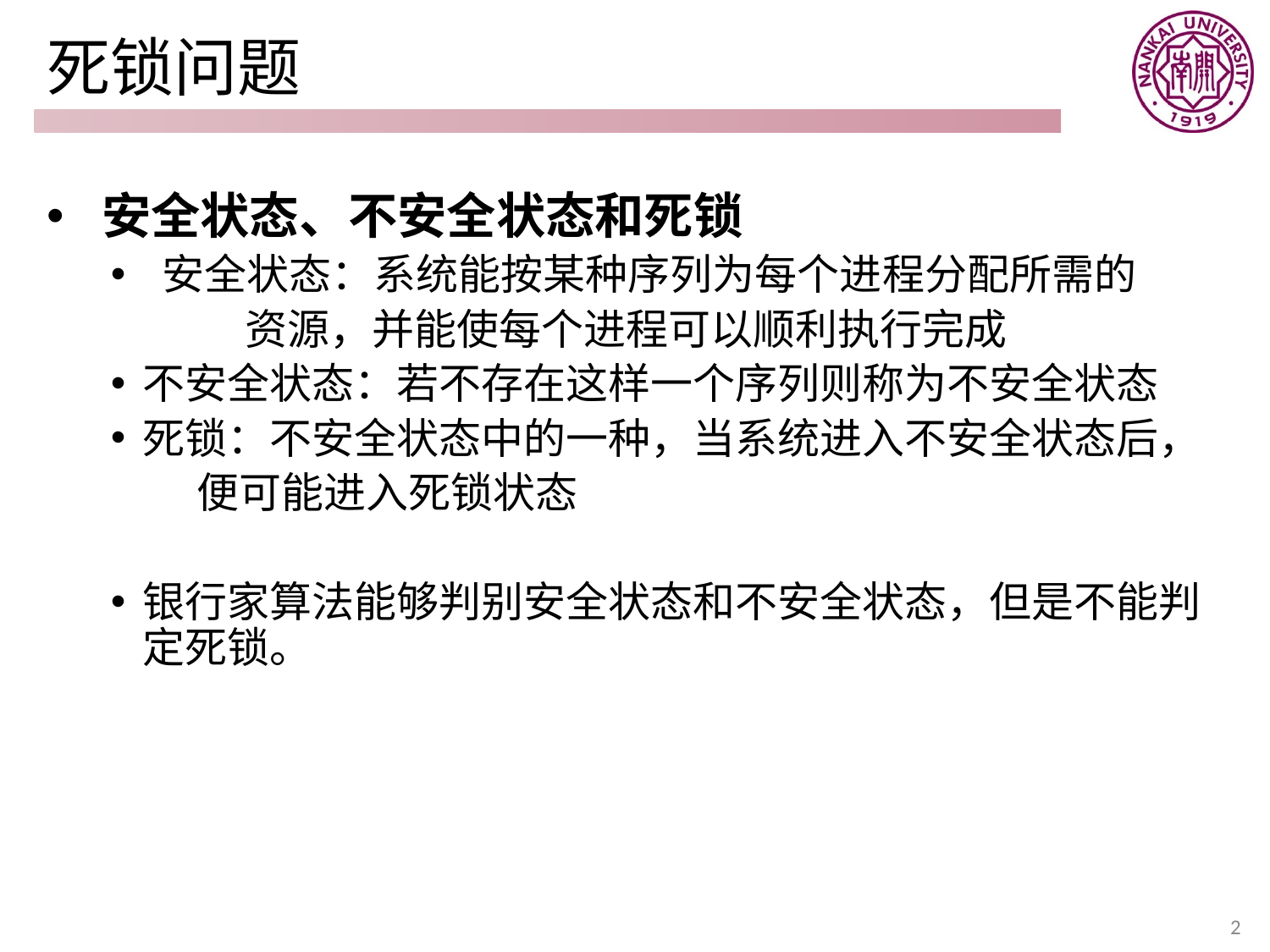

# 死锁问题
 安全状态、不安全状态和死锁
 安全状态：系统能按某种序列为每个进程分配所需的
             资源，并能使每个进程可以顺利执行完成
不安全状态：若不存在这样一个序列则称为不安全状态
死锁：不安全状态中的一种，当系统进入不安全状态后，
        便可能进入死锁状态

银行家算法能够判别安全状态和不安全状态，但是不能判定死锁。
2